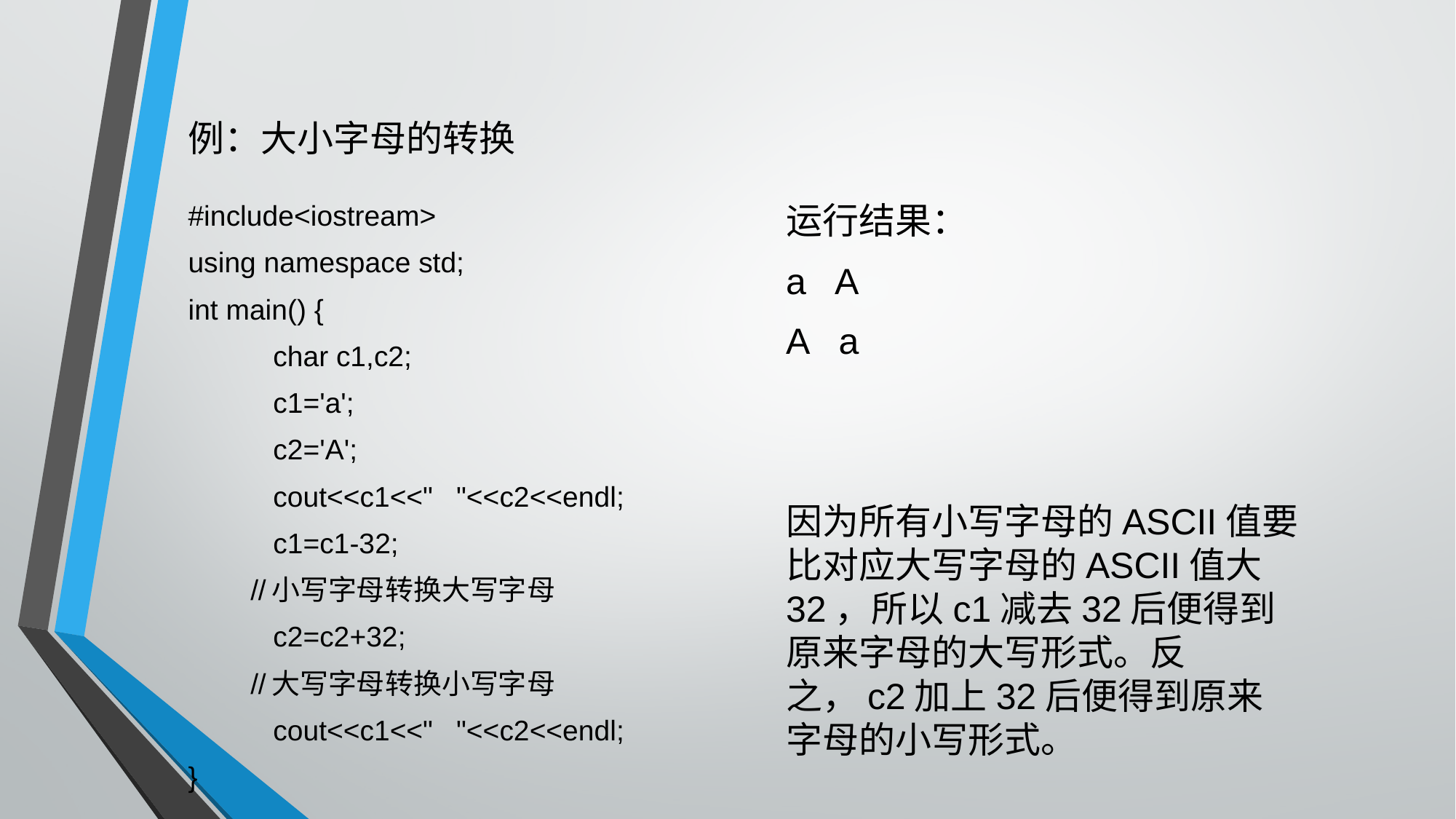

# 例：大小字母的转换
#include<iostream>
using namespace std;
int main() {
	char c1,c2;
	c1='a';
	c2='A';
	cout<<c1<<"   "<<c2<<endl;
	c1=c1-32;
        //小写字母转换大写字母
	c2=c2+32;
        //大写字母转换小写字母
	cout<<c1<<"   "<<c2<<endl;
}
运行结果：
a   A
A   a

因为所有小写字母的ASCII值要比对应大写字母的ASCII值大32，所以c1减去32后便得到原来字母的大写形式。反之，c2加上32后便得到原来字母的小写形式。